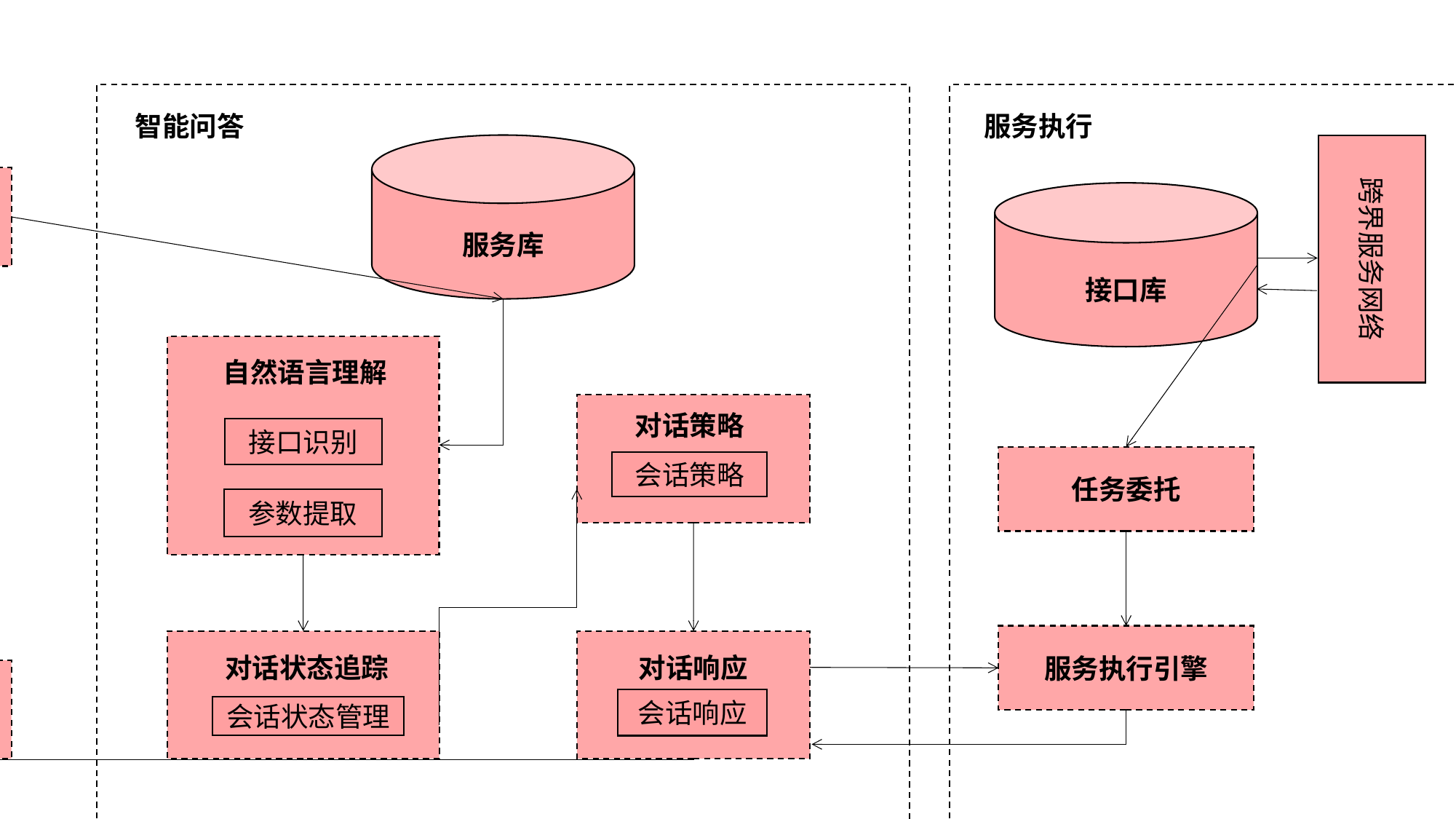

智能问答
服务执行

跨界服务网络
输入处理

服务库
接口库

自然语言理解

对话策略
接口识别
任务委托
会话策略
参数提取
服务执行引擎

对话状态追踪
对话响应
输出处理
会话响应
会话状态管理